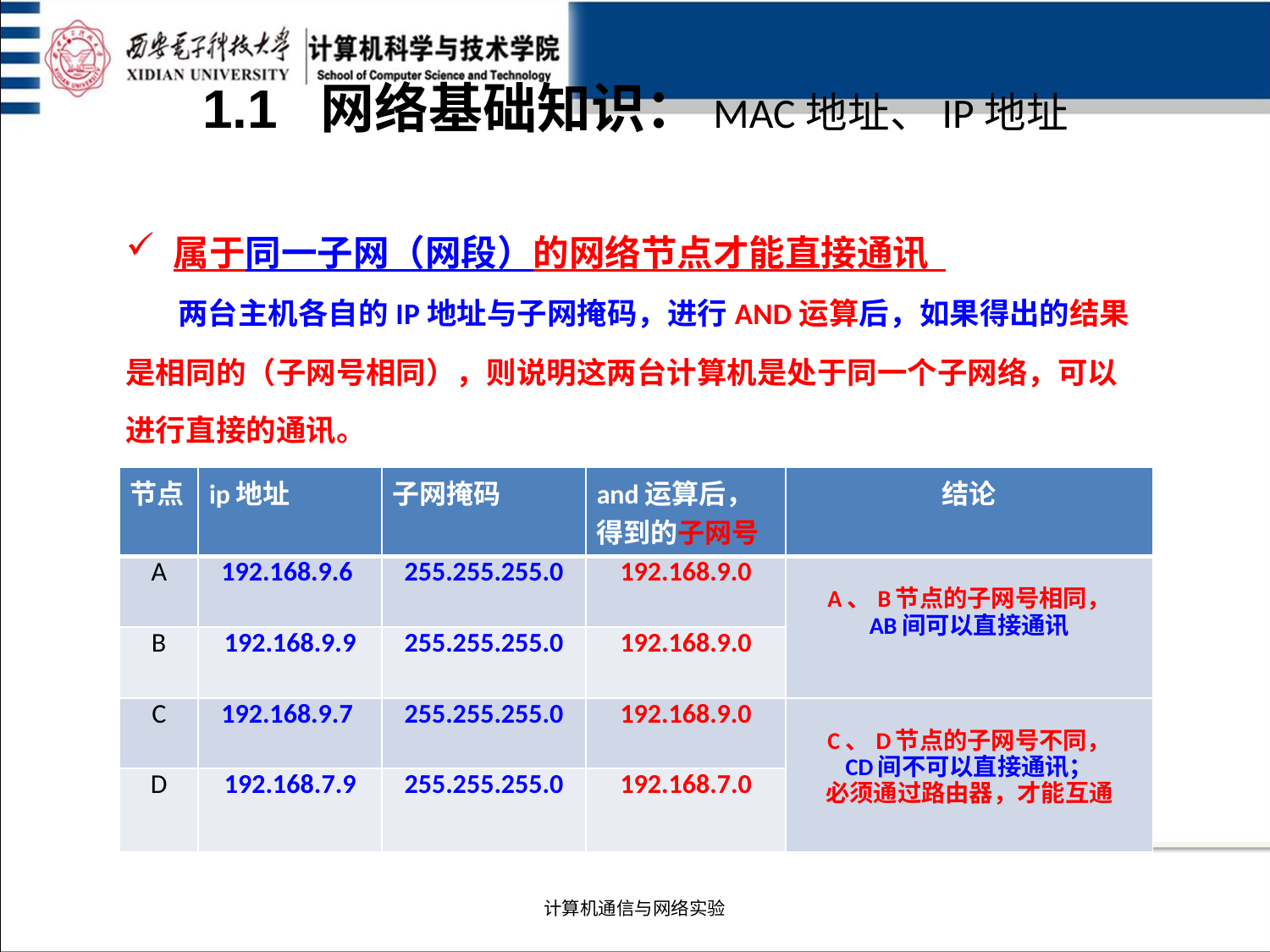

1.1  网络基础知识：MAC地址、IP地址
属于同一子网（网段）的网络节点才能直接通讯
      两台主机各自的IP地址与子网掩码，进行AND运算后，如果得出的结果是相同的（子网号相同），则说明这两台计算机是处于同一个子网络，可以进行直接的通讯。
| 节点 | ip地址 | 子网掩码 | and运算后， 得到的子网号 | 结论 |
| --- | --- | --- | --- | --- |
| A | 192.168.9.6 | 255.255.255.0 | 192.168.9.0 | A、B节点的子网号相同， AB间可以直接通讯 |
| B | 192.168.9.9 | 255.255.255.0 | 192.168.9.0 |  |
| C | 192.168.9.7 | 255.255.255.0 | 192.168.9.0 | C、D节点的子网号不同， CD间不可以直接通讯； 必须通过路由器，才能互通 |
| D | 192.168.7.9 | 255.255.255.0 | 192.168.7.0 |  |
计算机通信与网络实验